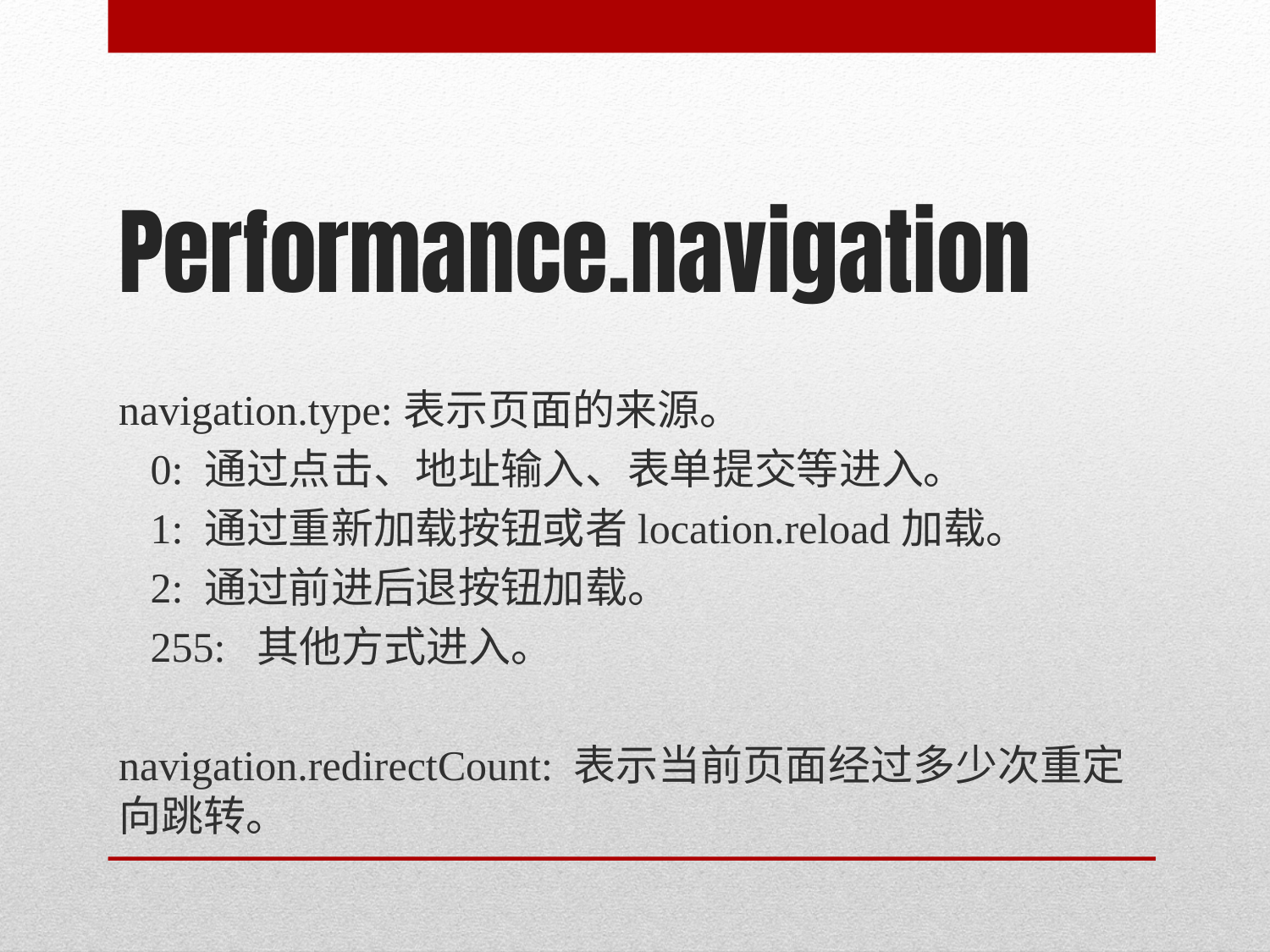

# Performance.navigation

navigation.type:表示页面的来源。
   0: 通过点击、地址输入、表单提交等进入。
   1: 通过重新加载按钮或者location.reload加载。
   2: 通过前进后退按钮加载。
   255:  其他方式进入。

navigation.redirectCount: 表示当前页面经过多少次重定向跳转。